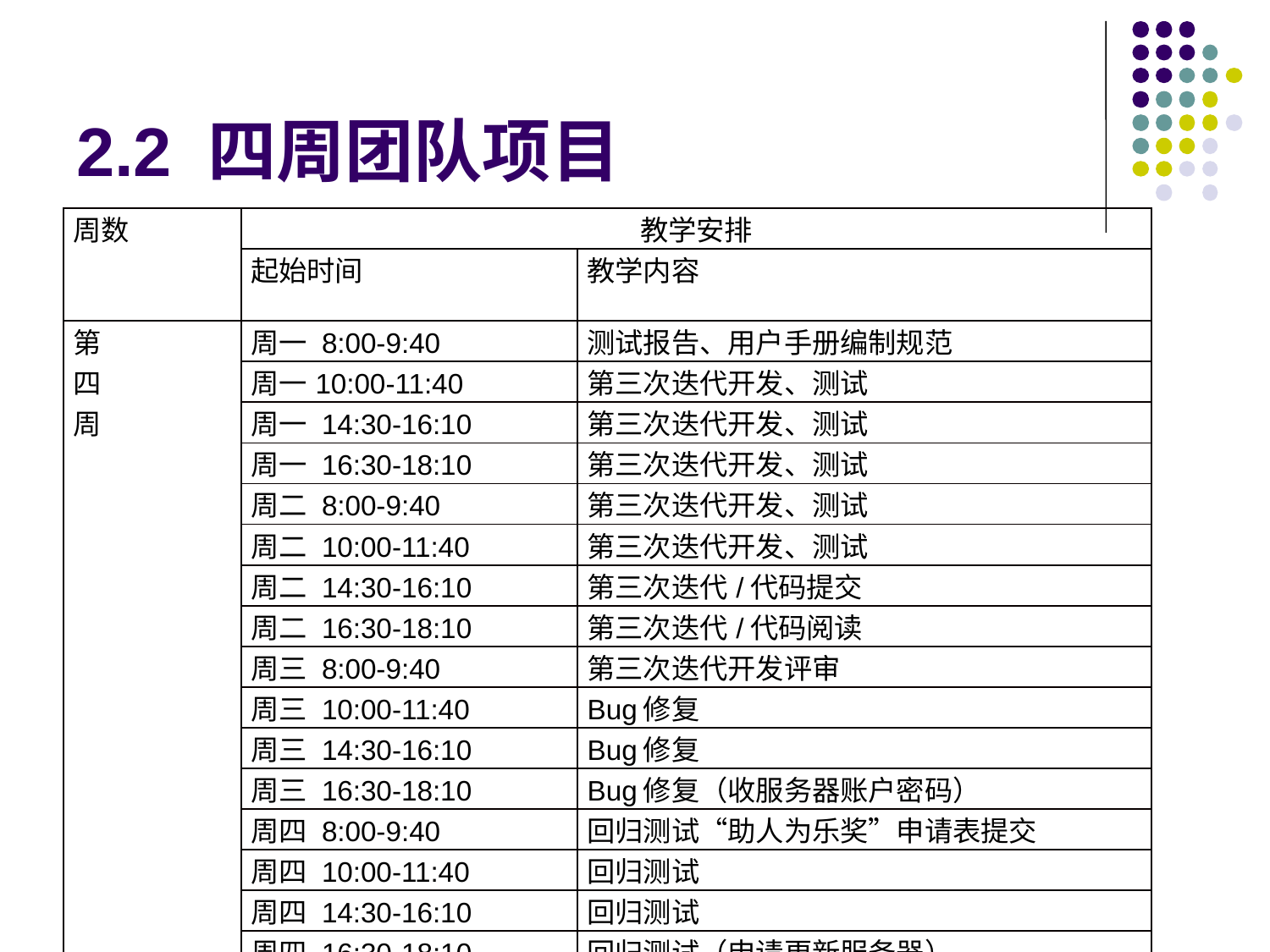

2.2 四周团队项目
| 周数 | 教学安排 |  |
| --- | --- | --- |
|  | 起始时间 | 教学内容 |
| 第 四 周 | 周一 8:00-9:40 | 测试报告、用户手册编制规范 |
|  | 周一10:00-11:40 | 第三次迭代开发、测试 |
|  | 周一 14:30-16:10 | 第三次迭代开发、测试 |
|  | 周一 16:30-18:10 | 第三次迭代开发、测试 |
|  | 周二 8:00-9:40 | 第三次迭代开发、测试 |
|  | 周二 10:00-11:40 | 第三次迭代开发、测试 |
|  | 周二 14:30-16:10 | 第三次迭代/代码提交 |
|  | 周二 16:30-18:10 | 第三次迭代/代码阅读 |
|  | 周三 8:00-9:40 | 第三次迭代开发评审 |
|  | 周三 10:00-11:40 | Bug修复 |
|  | 周三 14:30-16:10 | Bug修复 |
|  | 周三 16:30-18:10 | Bug修复（收服务器账户密码） |
|  | 周四 8:00-9:40 | 回归测试“助人为乐奖”申请表提交 |
|  | 周四 10:00-11:40 | 回归测试 |
|  | 周四 14:30-16:10 | 回归测试 |
|  | 周四 16:30-18:10 | 回归测试（申请更新服务器） |
|  | 周五 8:00-9:40 | 测试报告、用户手册编制 |
|  | 周五 10:00-11:40 | 测试报告、用户手册编制 |
|  | 周五 14:30-16:10 | 验收（里程碑-7） |
|  | 周五 16:30-18:10 | 验收（评奖） |